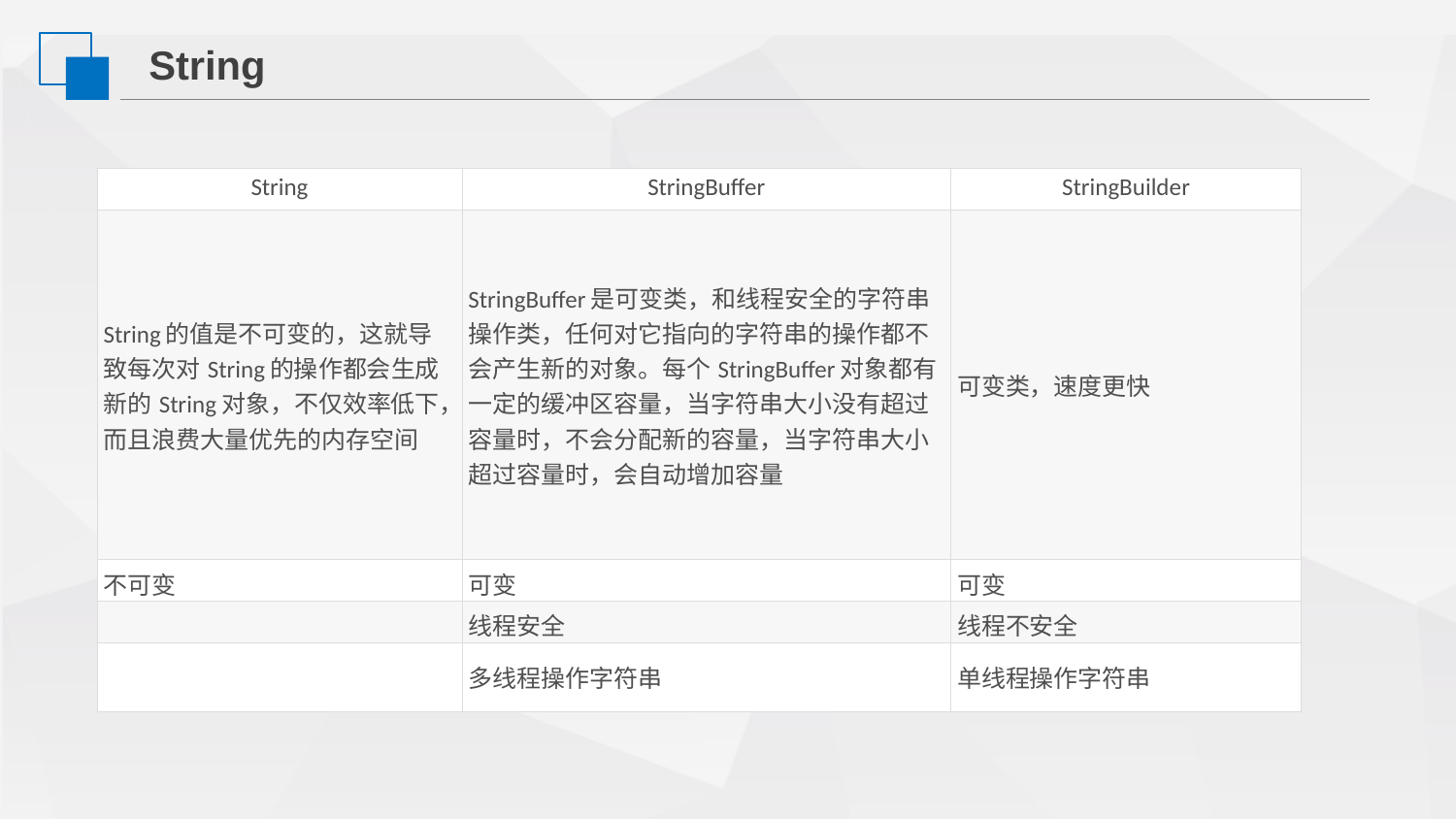

String
| String | StringBuffer | StringBuilder |
| --- | --- | --- |
| String的值是不可变的，这就导致每次对String的操作都会生成新的String对象，不仅效率低下，而且浪费大量优先的内存空间 | StringBuffer是可变类，和线程安全的字符串操作类，任何对它指向的字符串的操作都不会产生新的对象。每个StringBuffer对象都有一定的缓冲区容量，当字符串大小没有超过容量时，不会分配新的容量，当字符串大小超过容量时，会自动增加容量 | 可变类，速度更快 |
| 不可变 | 可变 | 可变 |
|  | 线程安全 | 线程不安全 |
|  | 多线程操作字符串 | 单线程操作字符串 |